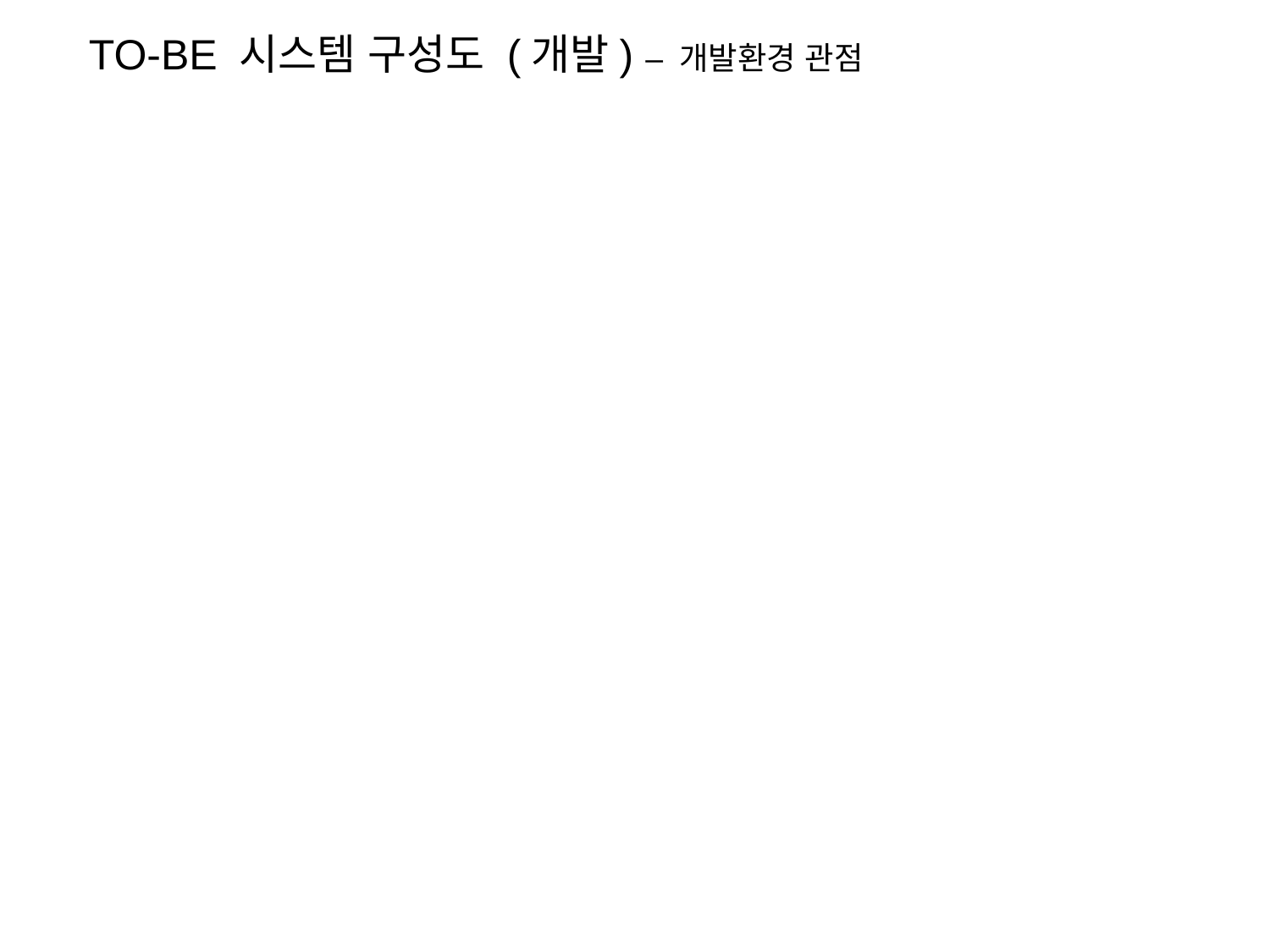

TO-BE 시스템 구성도 (개발) – 개발환경 관점